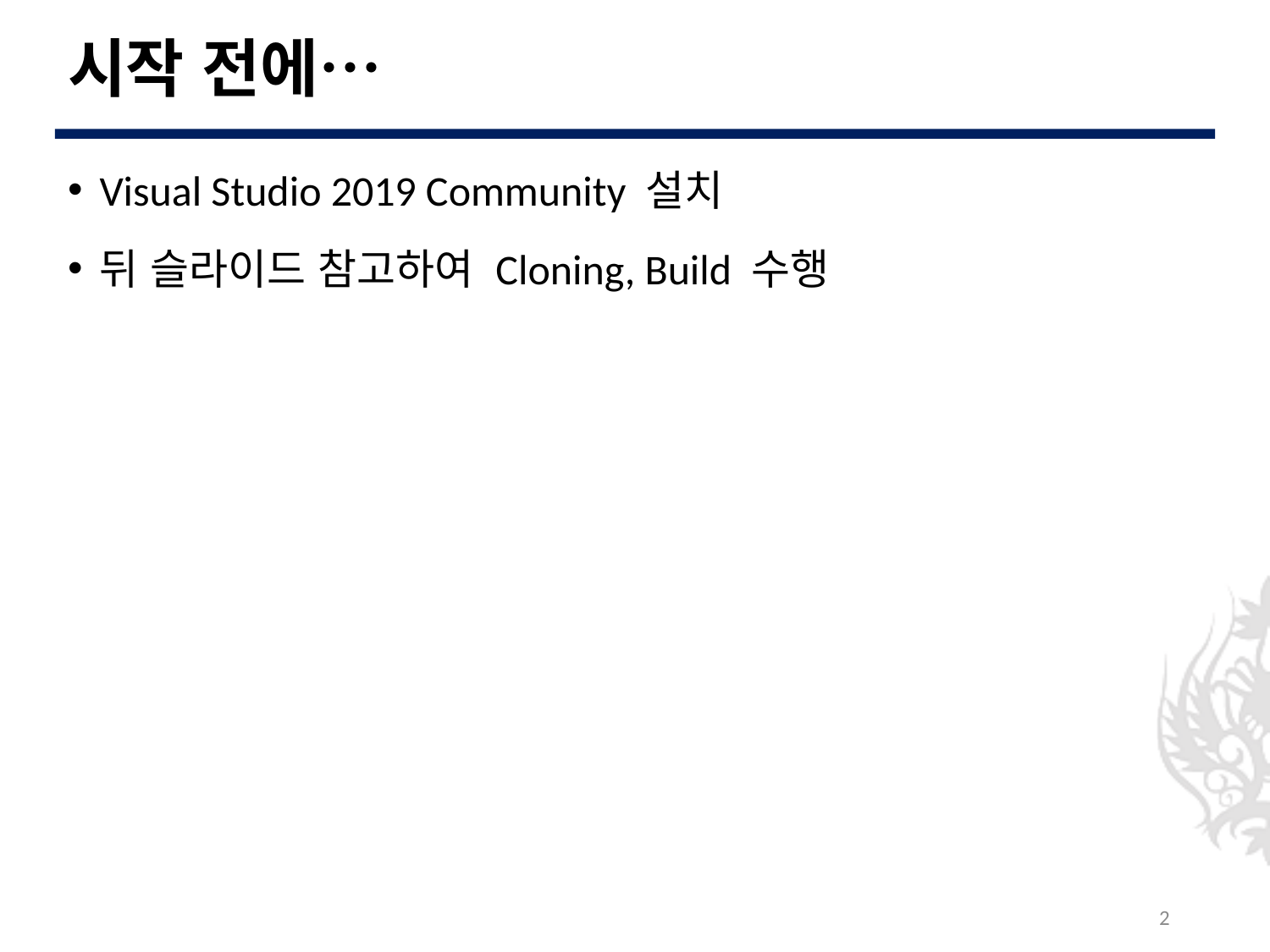

# 시작 전에…
Visual Studio 2019 Community 설치
뒤 슬라이드 참고하여 Cloning, Build 수행
2